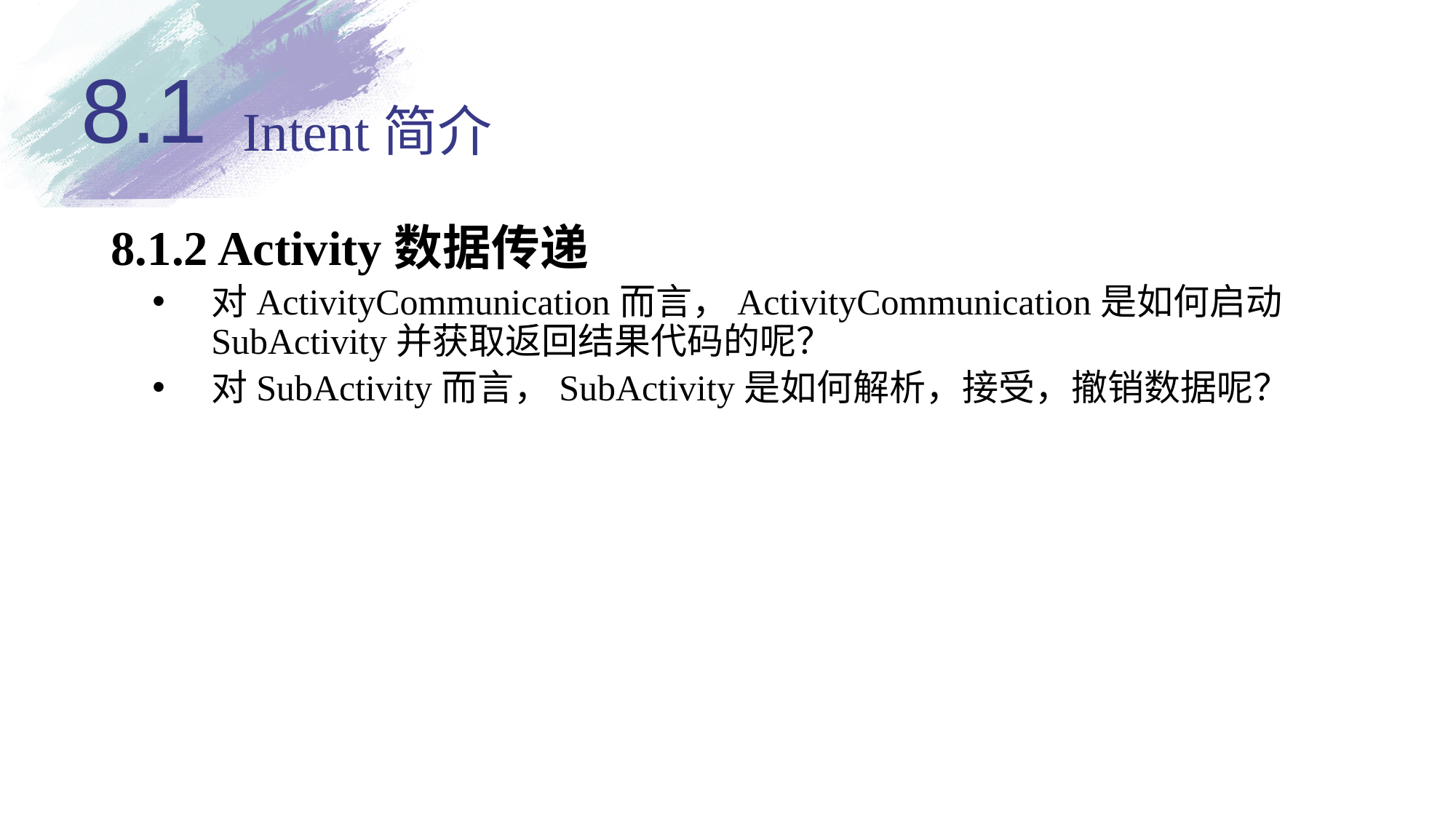

8.1
# Intent简介
8.1.2 Activity数据传递
对ActivityCommunication而言，ActivityCommunication是如何启动SubActivity并获取返回结果代码的呢？
对SubActivity而言，SubActivity是如何解析，接受，撤销数据呢？